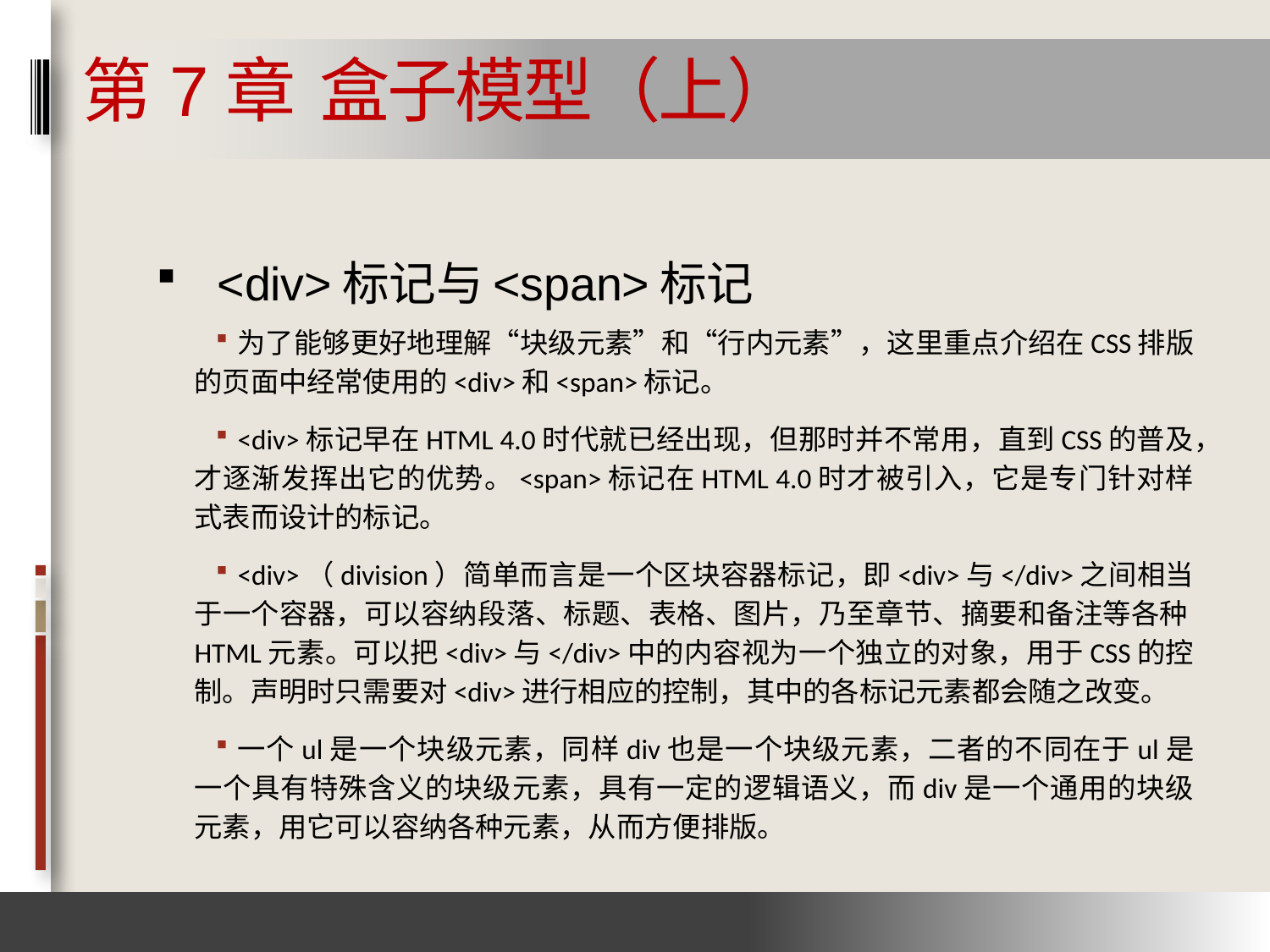

# 第7章  盒子模型（上）
<div>标记与<span>标记
为了能够更好地理解“块级元素”和“行内元素”，这里重点介绍在CSS排版的页面中经常使用的<div>和<span>标记。
<div>标记早在HTML 4.0时代就已经出现，但那时并不常用，直到CSS的普及，才逐渐发挥出它的优势。<span>标记在HTML 4.0时才被引入，它是专门针对样式表而设计的标记。
<div>（division）简单而言是一个区块容器标记，即<div>与</div>之间相当于一个容器，可以容纳段落、标题、表格、图片，乃至章节、摘要和备注等各种HTML元素。可以把<div>与</div>中的内容视为一个独立的对象，用于CSS的控制。声明时只需要对<div>进行相应的控制，其中的各标记元素都会随之改变。
一个ul是一个块级元素，同样div也是一个块级元素，二者的不同在于ul是一个具有特殊含义的块级元素，具有一定的逻辑语义，而div是一个通用的块级元素，用它可以容纳各种元素，从而方便排版。